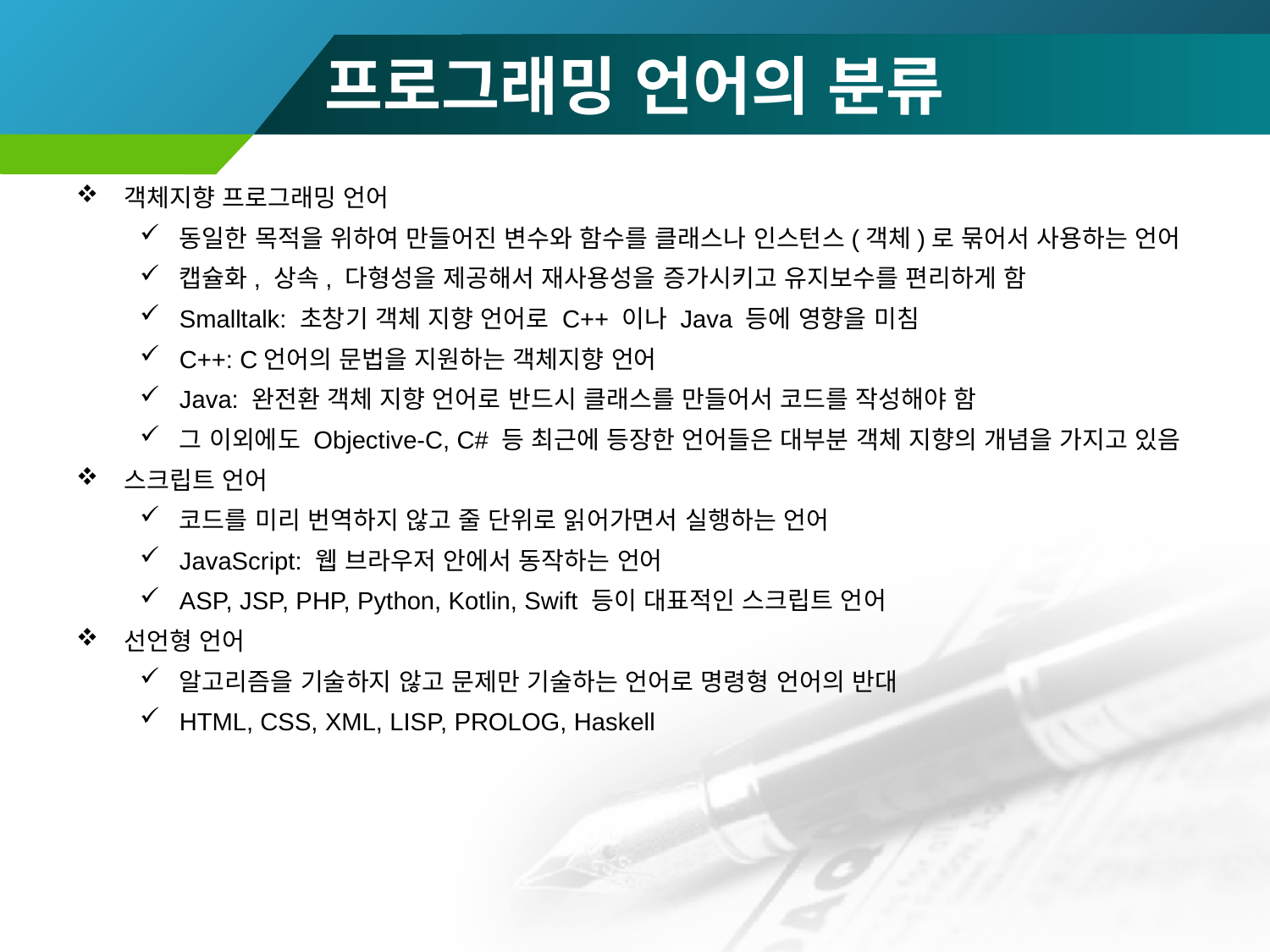

# 프로그래밍 언어의 분류
객체지향 프로그래밍 언어
동일한 목적을 위하여 만들어진 변수와 함수를 클래스나 인스턴스(객체)로 묶어서 사용하는 언어
캡슐화, 상속, 다형성을 제공해서 재사용성을 증가시키고 유지보수를 편리하게 함
Smalltalk: 초창기 객체 지향 언어로 C++ 이나 Java 등에 영향을 미침
C++: C언어의 문법을 지원하는 객체지향 언어
Java: 완전환 객체 지향 언어로 반드시 클래스를 만들어서 코드를 작성해야 함
그 이외에도 Objective-C, C# 등 최근에 등장한 언어들은 대부분 객체 지향의 개념을 가지고 있음
스크립트 언어
코드를 미리 번역하지 않고 줄 단위로 읽어가면서 실행하는 언어
JavaScript: 웹 브라우저 안에서 동작하는 언어
ASP, JSP, PHP, Python, Kotlin, Swift 등이 대표적인 스크립트 언어
선언형 언어
알고리즘을 기술하지 않고 문제만 기술하는 언어로 명령형 언어의 반대
HTML, CSS, XML, LISP, PROLOG, Haskell